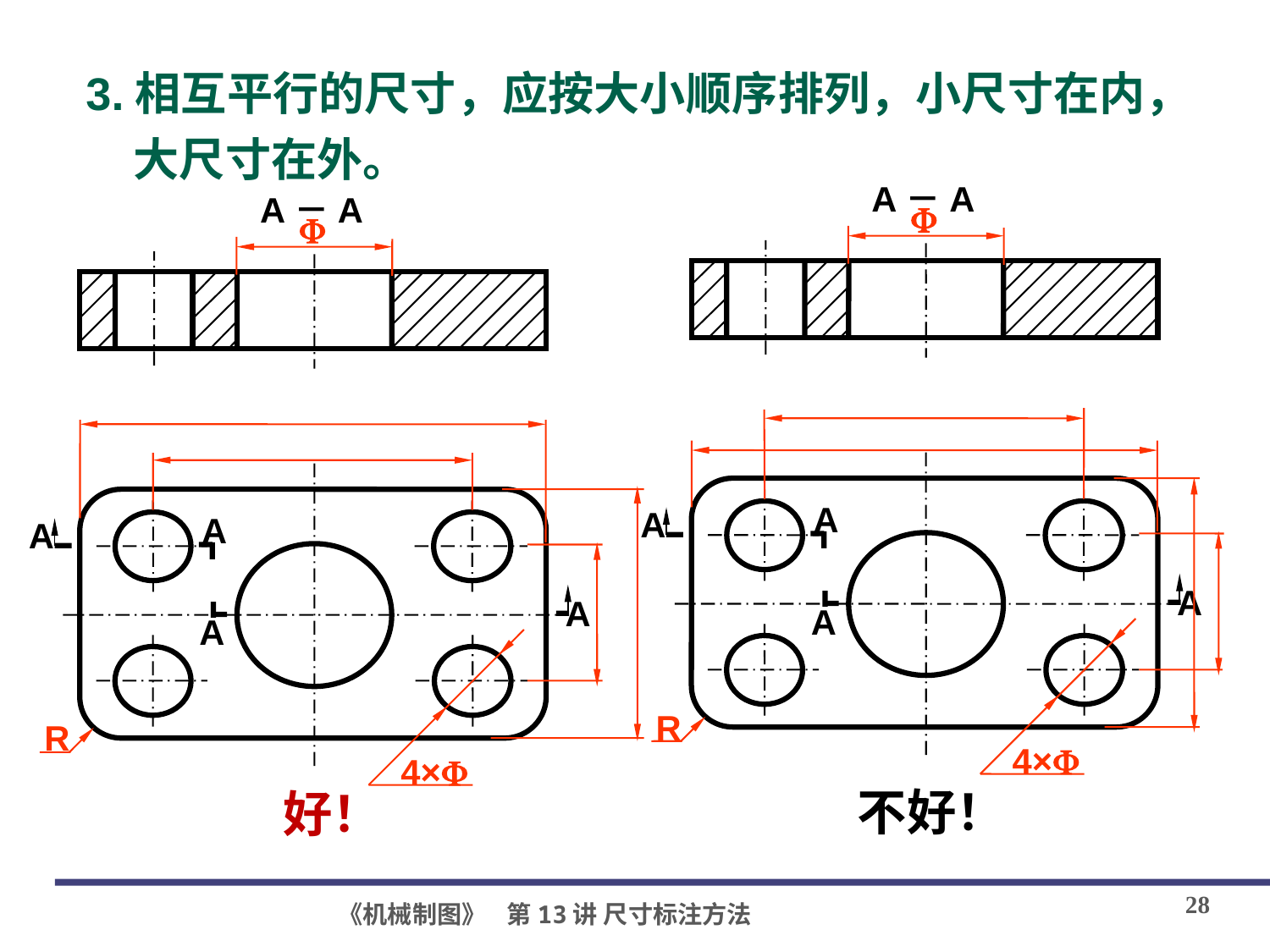

3.相互平行的尺寸，应按大小顺序排列，小尺寸在内，大尺寸在外。
A－A
Φ

A
A

A

A

R

4×Φ

A－A
Φ

A
A

A

A

R

4×Φ

不好！
好！
28